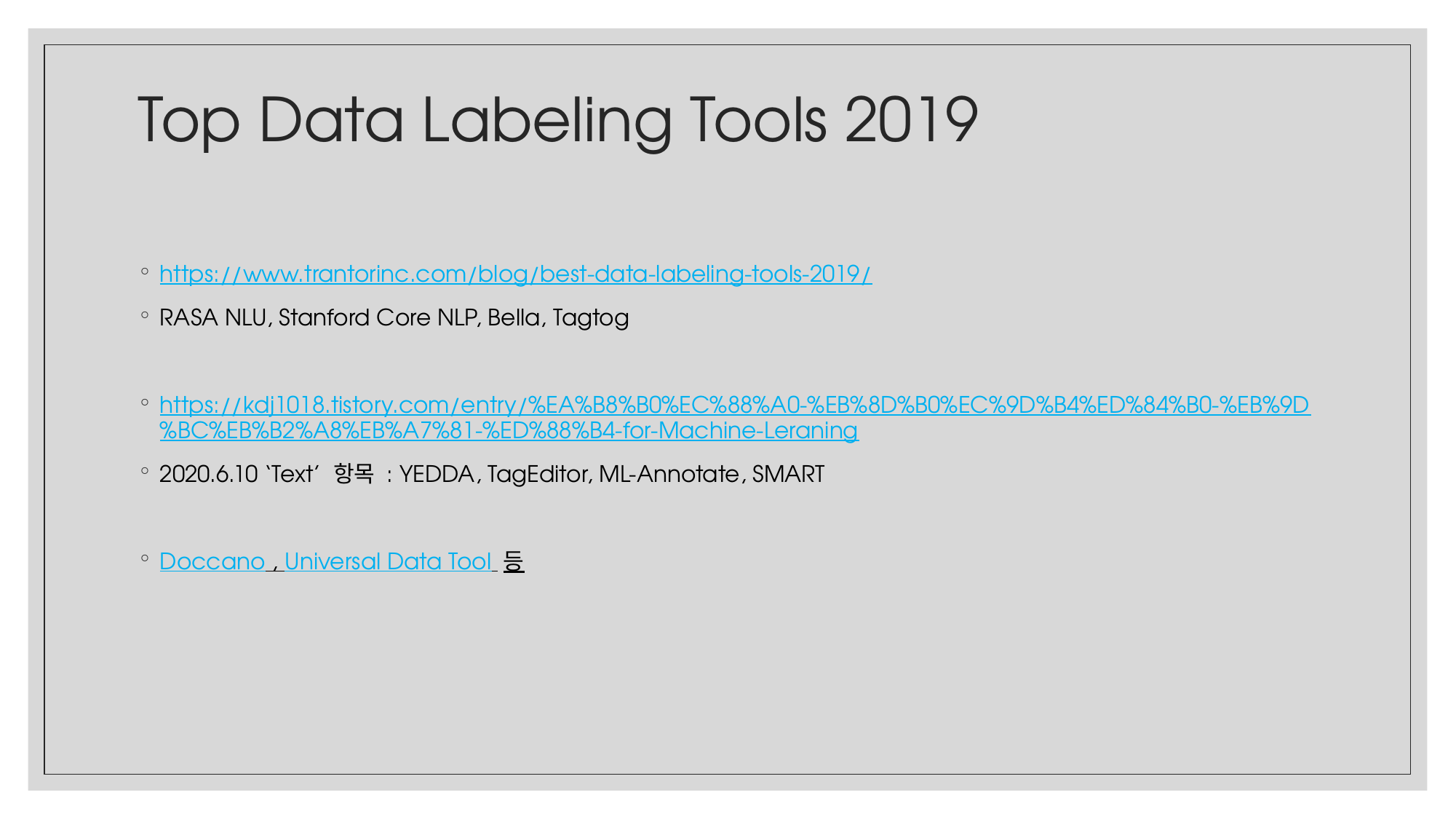

# Top Data Labeling Tools 2019
https://www.trantorinc.com/blog/best-data-labeling-tools-2019/
RASA NLU, Stanford Core NLP, Bella, Tagtog

https://kdj1018.tistory.com/entry/%EA%B8%B0%EC%88%A0-%EB%8D%B0%EC%9D%B4%ED%84%B0-%EB%9D%BC%EB%B2%A8%EB%A7%81-%ED%88%B4-for-Machine-Leraning
2020.6.10 ‘Text’ 항목 : YEDDA, TagEditor, ML-Annotate, SMART

Doccano , Universal Data Tool 등